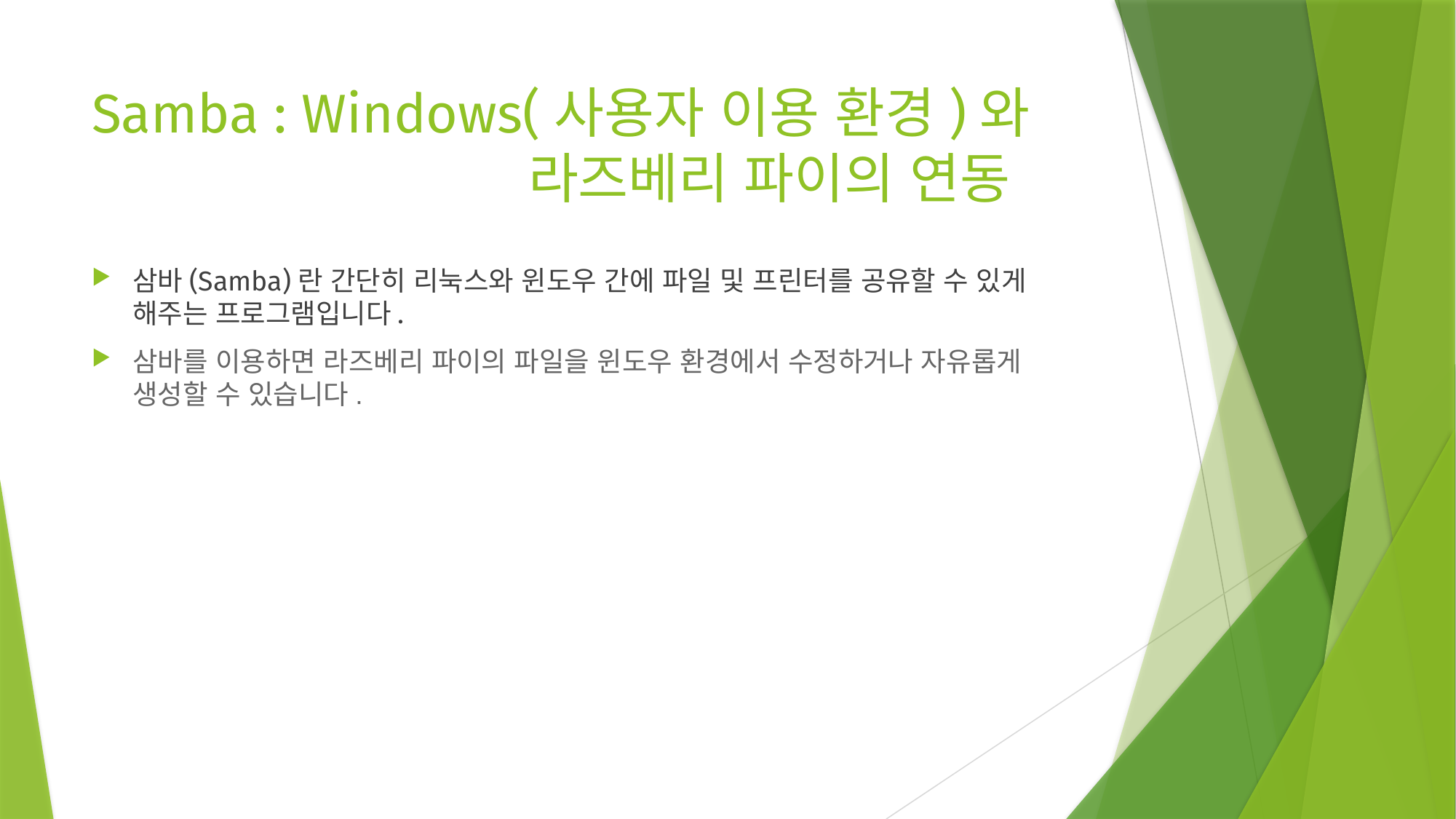

# Samba : Windows(사용자 이용 환경)와 라즈베리 파이의 연동
삼바(Samba)란 간단히 리눅스와 윈도우 간에 파일 및 프린터를 공유할 수 있게 해주는 프로그램입니다.
삼바를 이용하면 라즈베리 파이의 파일을 윈도우 환경에서 수정하거나 자유롭게 생성할 수 있습니다.